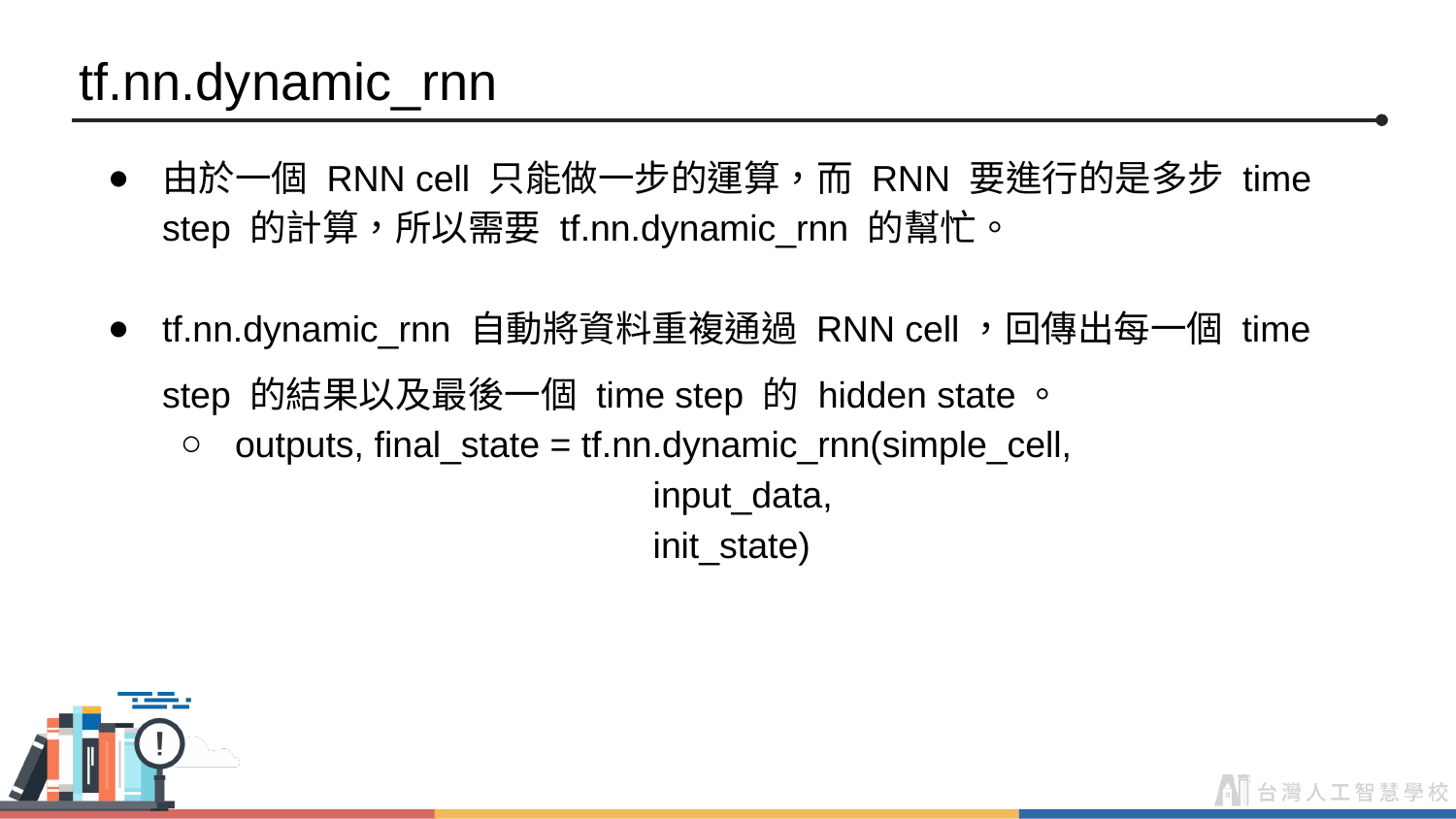

# tf.nn.dynamic_rnn
由於一個 RNN cell 只能做一步的運算，而 RNN 要進行的是多步 time step 的計算，所以需要 tf.nn.dynamic_rnn 的幫忙。

tf.nn.dynamic_rnn 自動將資料重複通過 RNN cell，回傳出每一個 time
step 的結果以及最後一個 time step 的 hidden state。
outputs, final_state = tf.nn.dynamic_rnn(simple_cell,
                                         input_data,
                                         init_state)